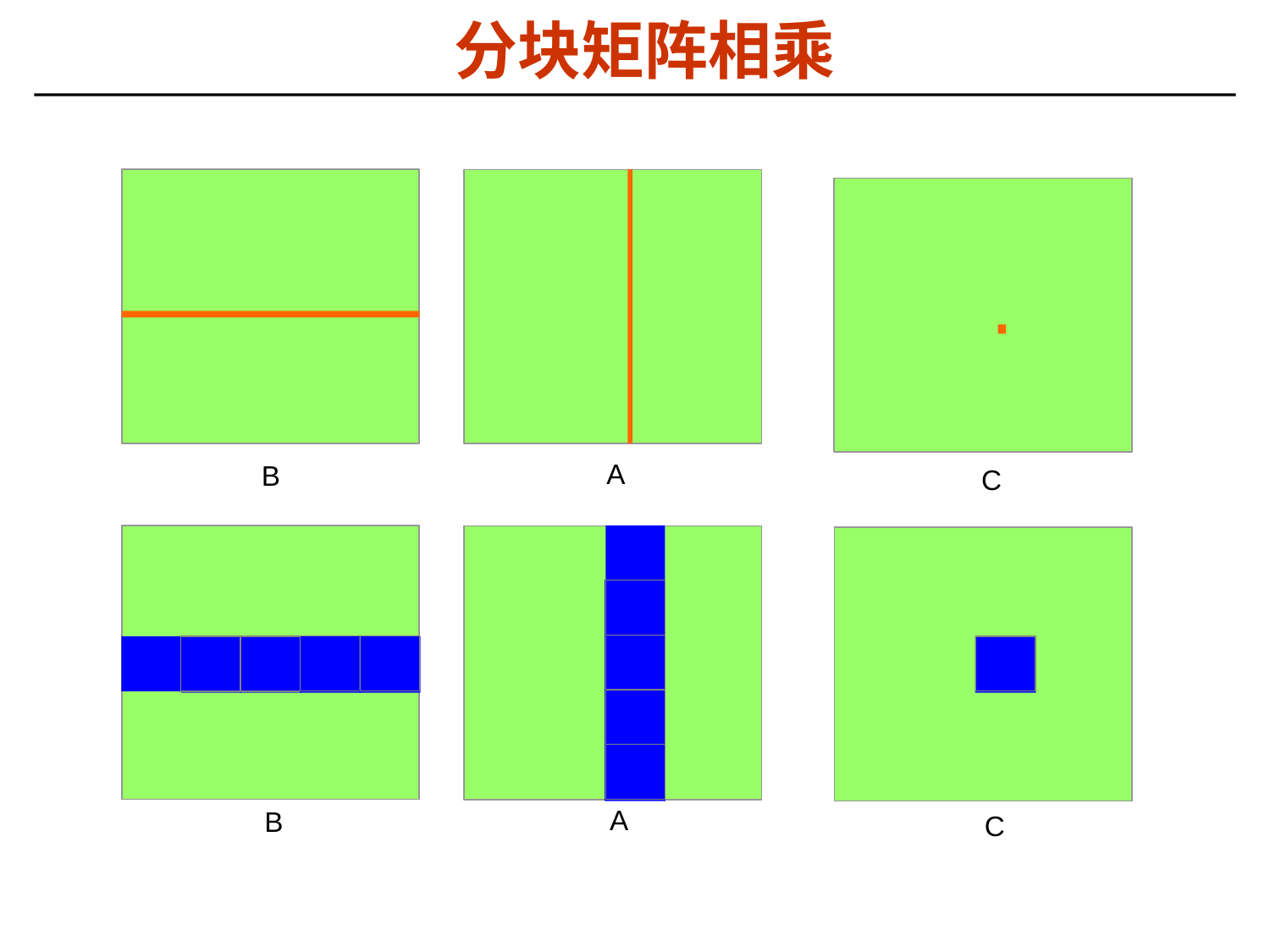

# 分块矩阵相乘

A
B
C

A
B
C